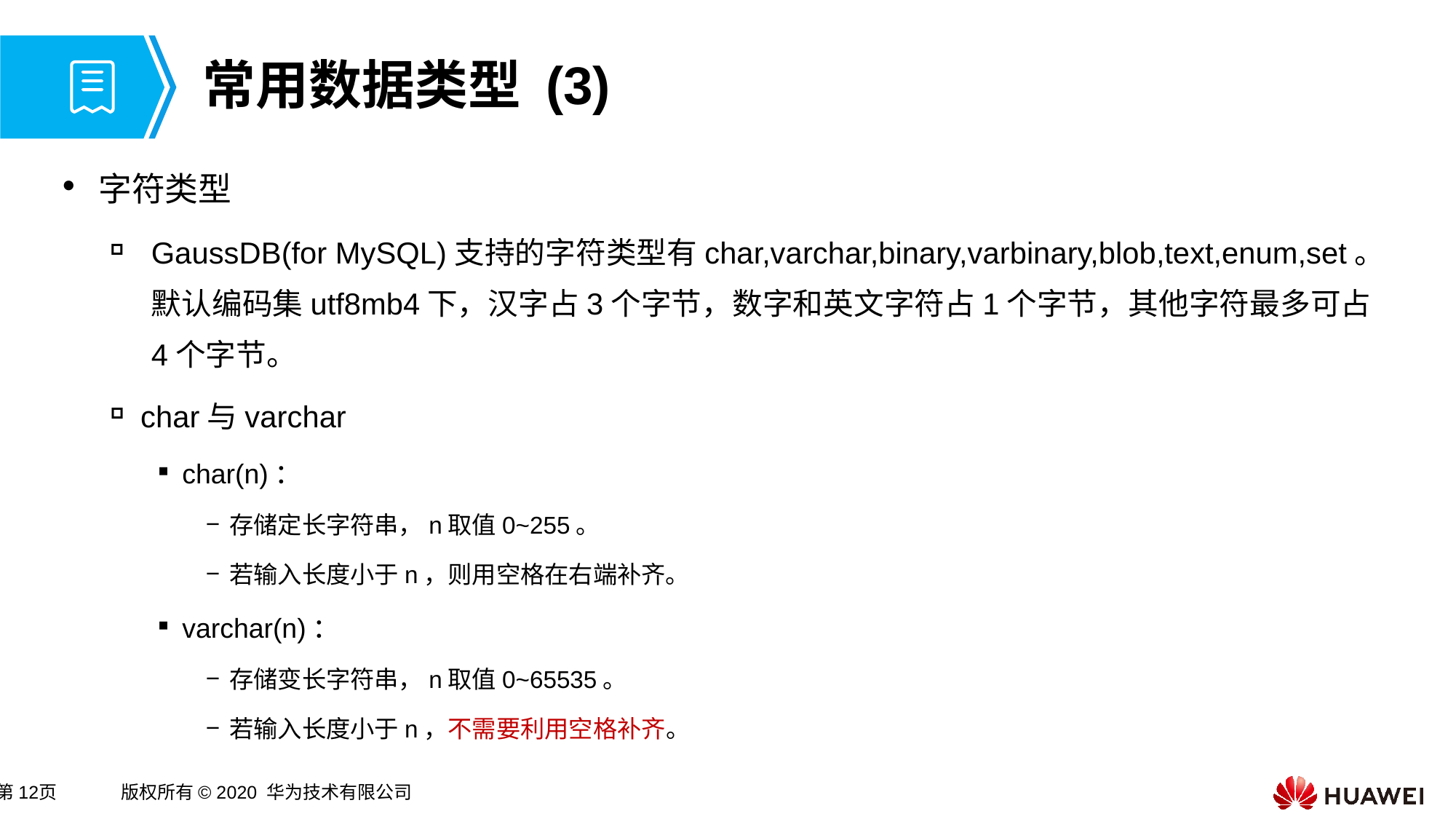

# 常用数据类型 (3)
字符类型
GaussDB(for MySQL)支持的字符类型有char,varchar,binary,varbinary,blob,text,enum,set。默认编码集utf8mb4下，汉字占3个字节，数字和英文字符占1个字节，其他字符最多可占4个字节。
char与varchar
char(n)：
存储定长字符串，n取值0~255。
若输入长度小于n，则用空格在右端补齐。
varchar(n)：
存储变长字符串，n取值0~65535。
若输入长度小于n，不需要利用空格补齐。